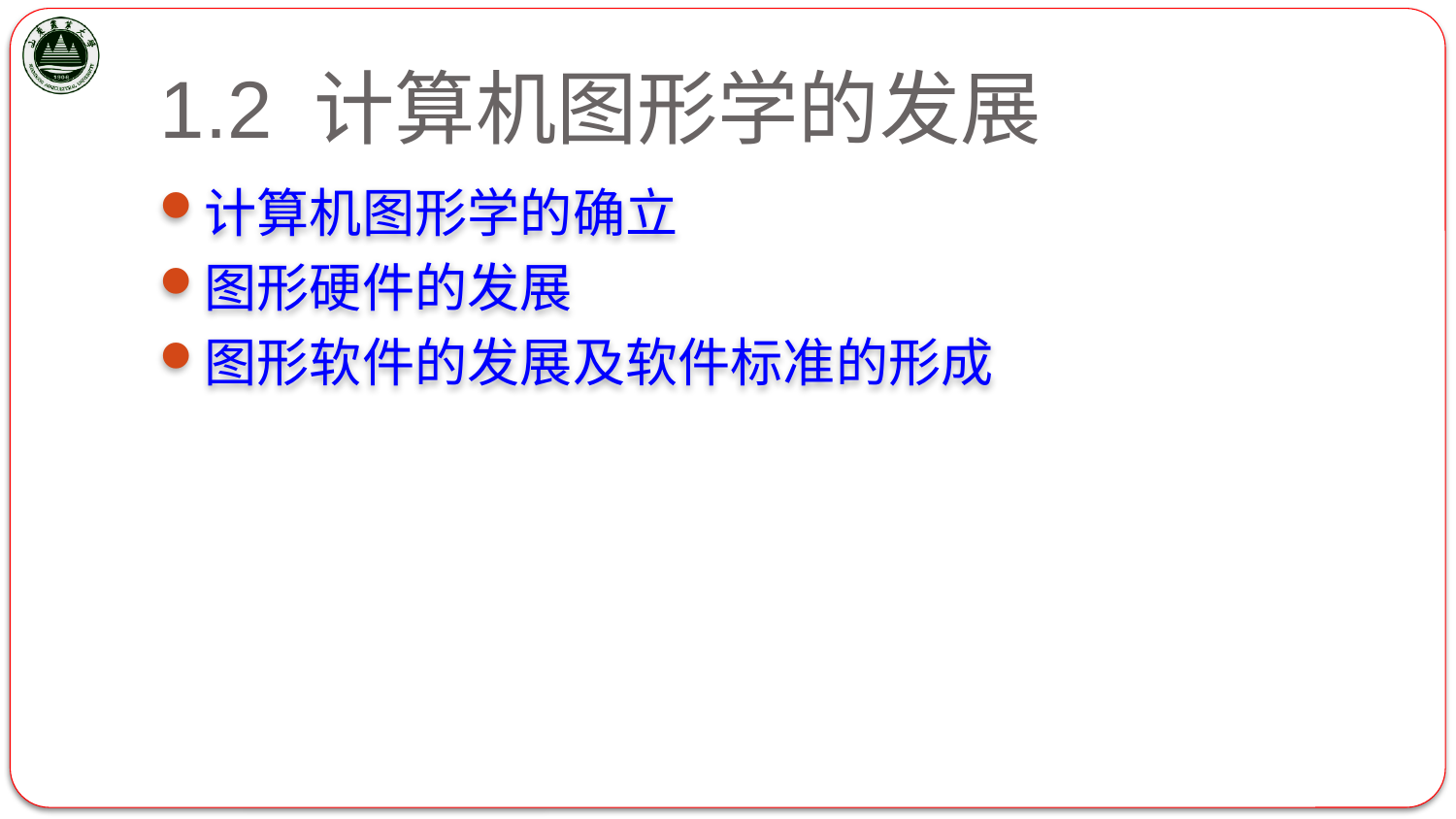

# 1.2 计算机图形学的发展
计算机图形学的确立
图形硬件的发展
图形软件的发展及软件标准的形成